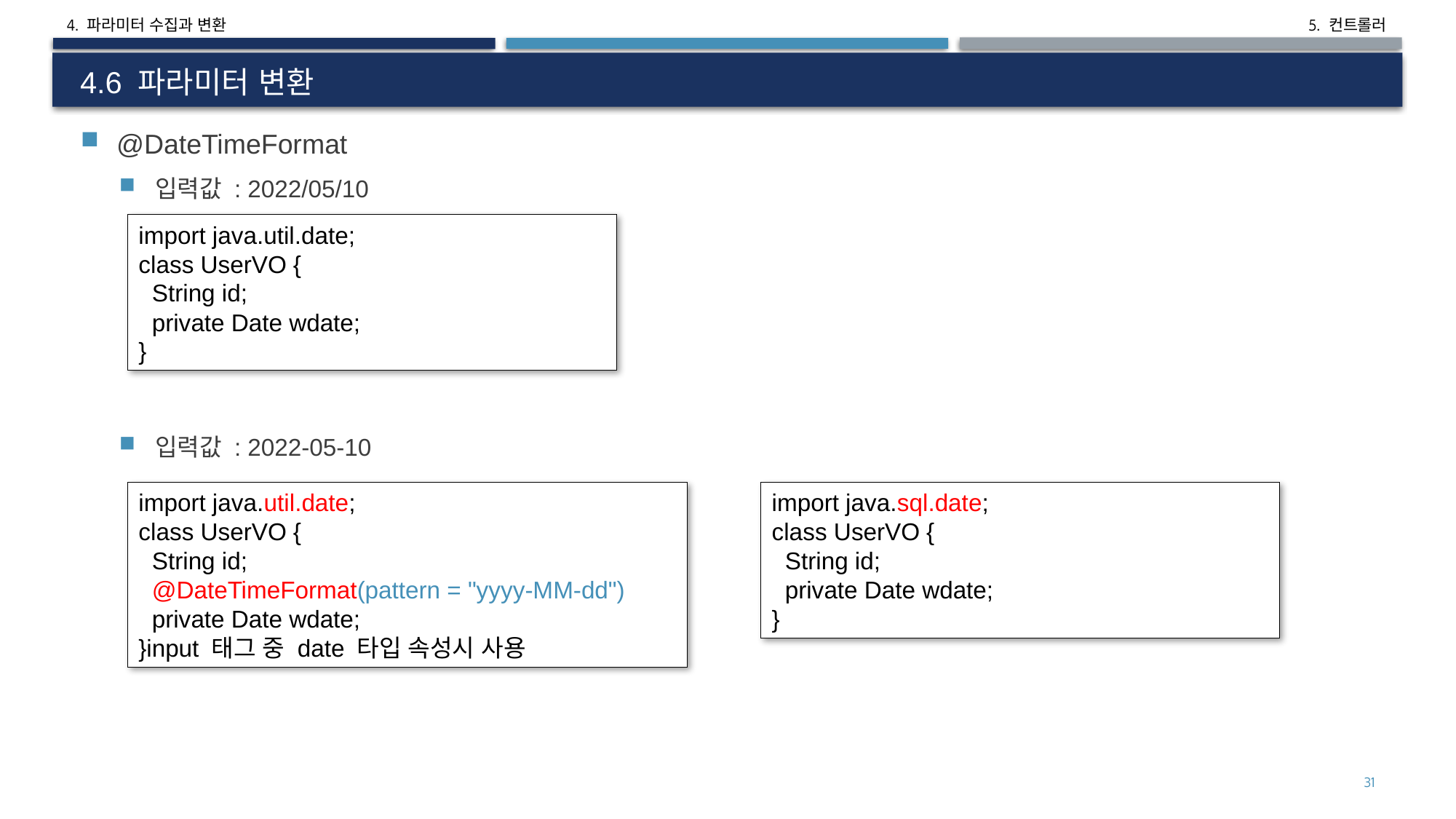

4. 파라미터 수집과 변환
# 4.6 파라미터 변환
@DateTimeFormat
입력값 : 2022/05/10

입력값 : 2022-05-10

import java.util.date;
class UserVO {
  String id;
  private Date wdate;
}
import java.util.date;
class UserVO {
  String id;
  @DateTimeFormat(pattern = "yyyy-MM-dd")
  private Date wdate;
}input 태그 중 date 타입 속성시 사용
import java.sql.date;
class UserVO {
  String id;
  private Date wdate;
}
31